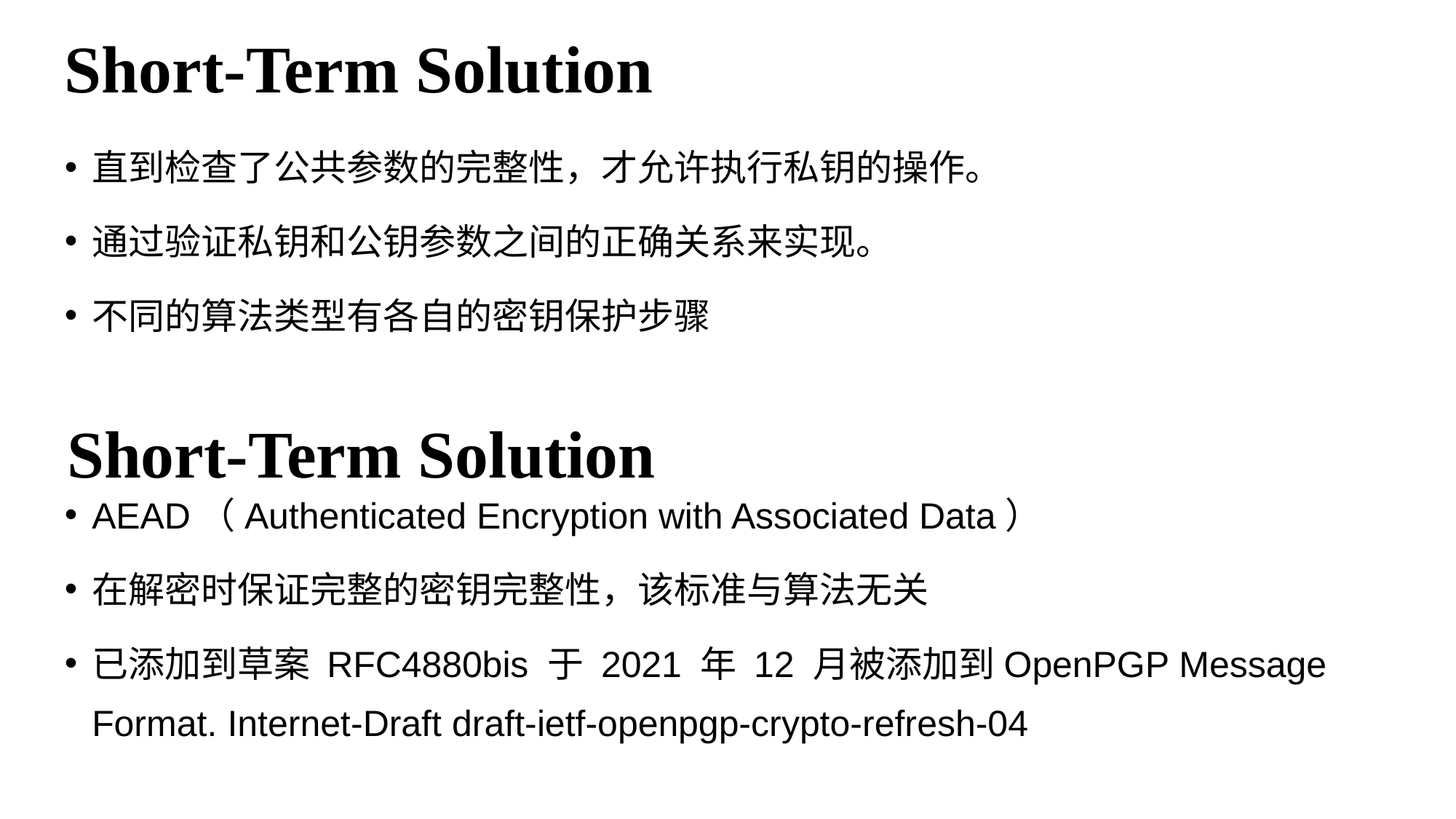

# Short-Term Solution
直到检查了公共参数的完整性，才允许执行私钥的操作。
通过验证私钥和公钥参数之间的正确关系来实现。
不同的算法类型有各自的密钥保护步骤
Short-Term Solution
AEAD（Authenticated Encryption with Associated Data）
在解密时保证完整的密钥完整性，该标准与算法无关
已添加到草案 RFC4880bis 于 2021 年 12 月被添加到OpenPGP Message Format. Internet-Draft draft-ietf-openpgp-crypto-refresh-04